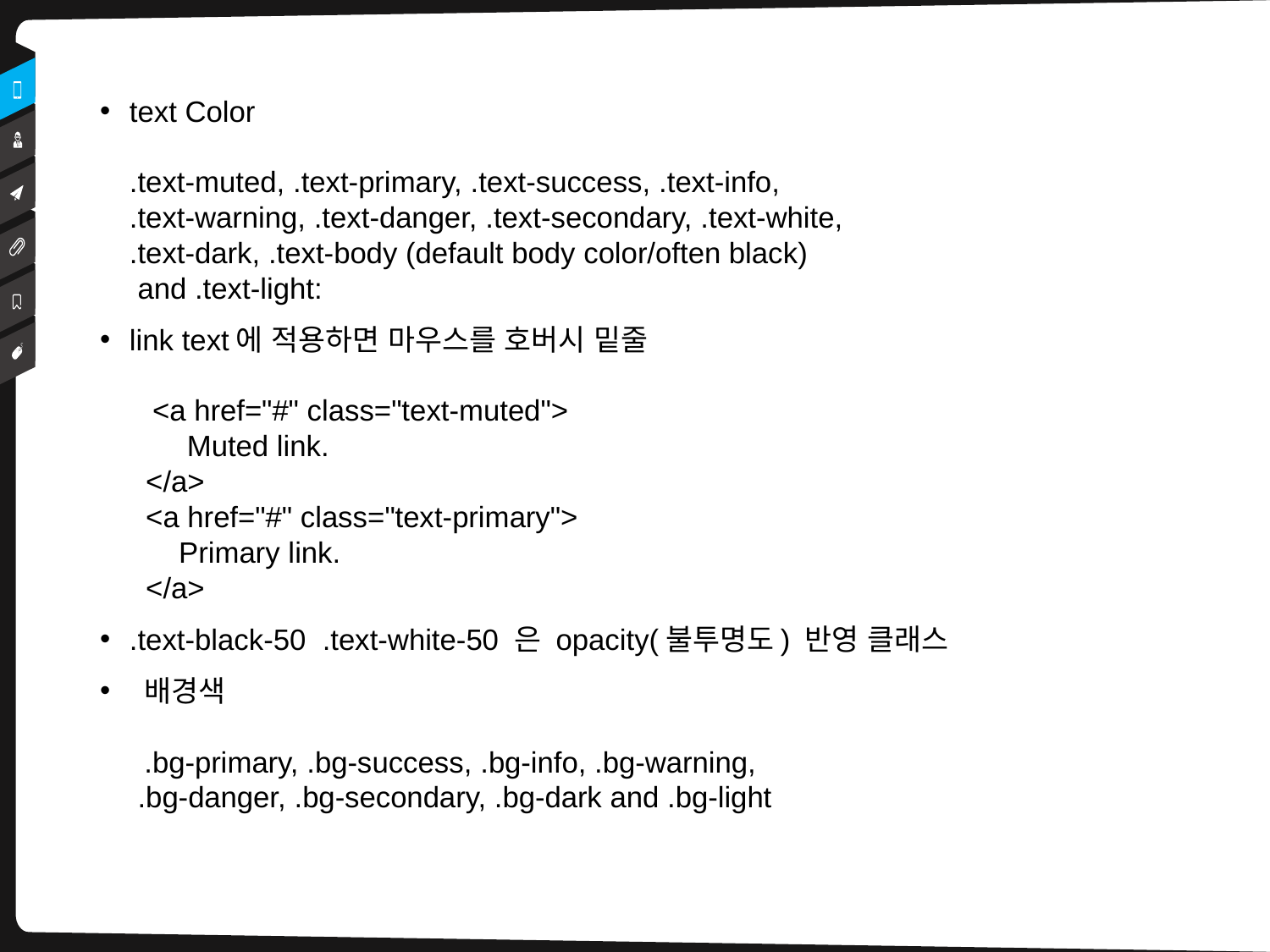

text Color
.text-muted, .text-primary, .text-success, .text-info, 
.text-warning, .text-danger, .text-secondary, .text-white, 
.text-dark, .text-body (default body color/often black)
 and .text-light:
link text에 적용하면 마우스를 호버시 밑줄
 ​ <a href="#" class="text-muted">
       Muted link.
  </a>
  <a href="#" class="text-primary">
      Primary link.
  </a>
.text-black-50  .text-white-50 은 opacity(불투명도) 반영 클래스
 배경색
 .bg-primary, .bg-success, .bg-info, .bg-warning, 
 .bg-danger, .bg-secondary, .bg-dark and .bg-light